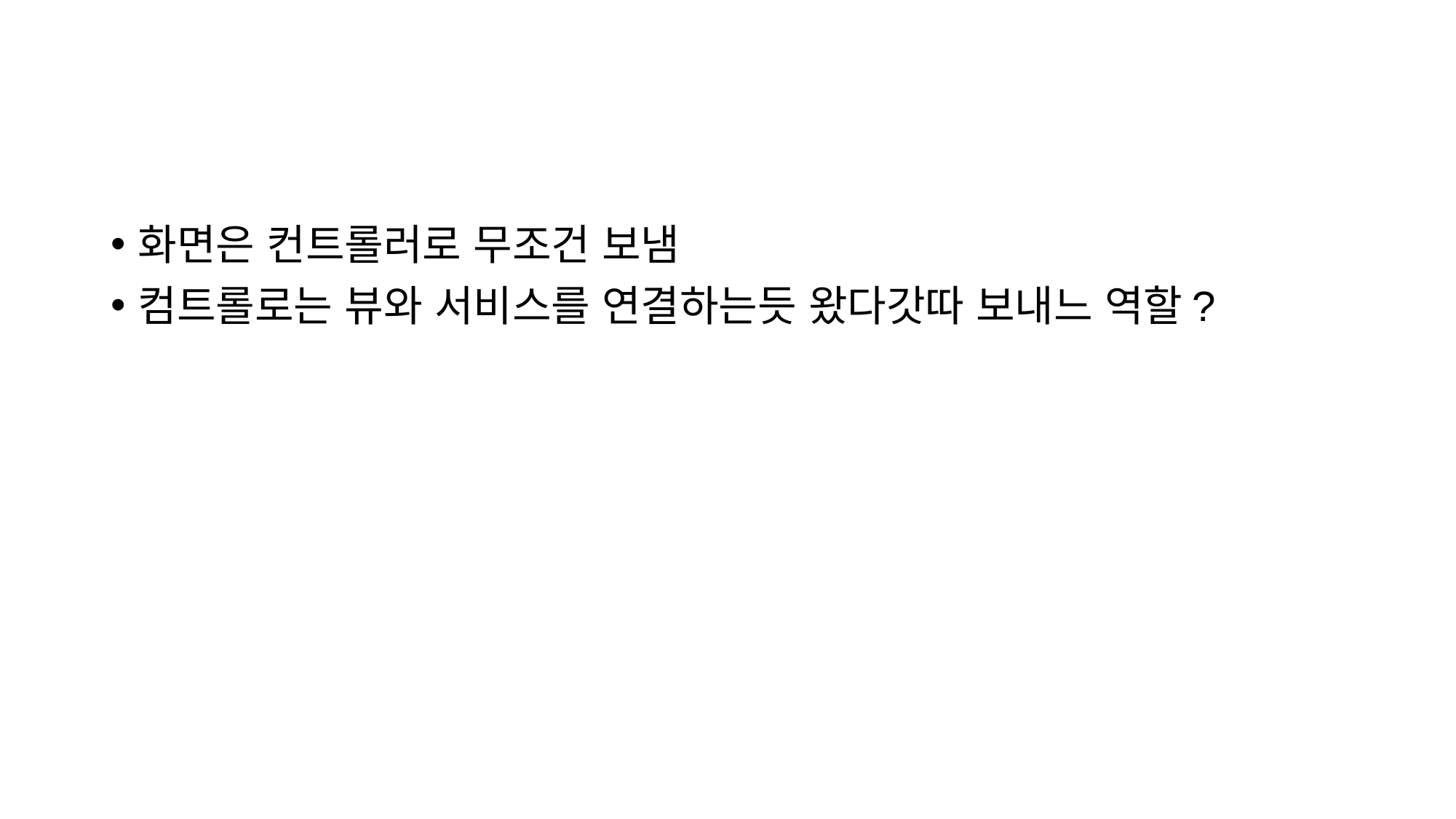

#
화면은 컨트롤러로 무조건 보냄
컴트롤로는 뷰와 서비스를 연결하는듯 왔다갓따 보내느 역할?